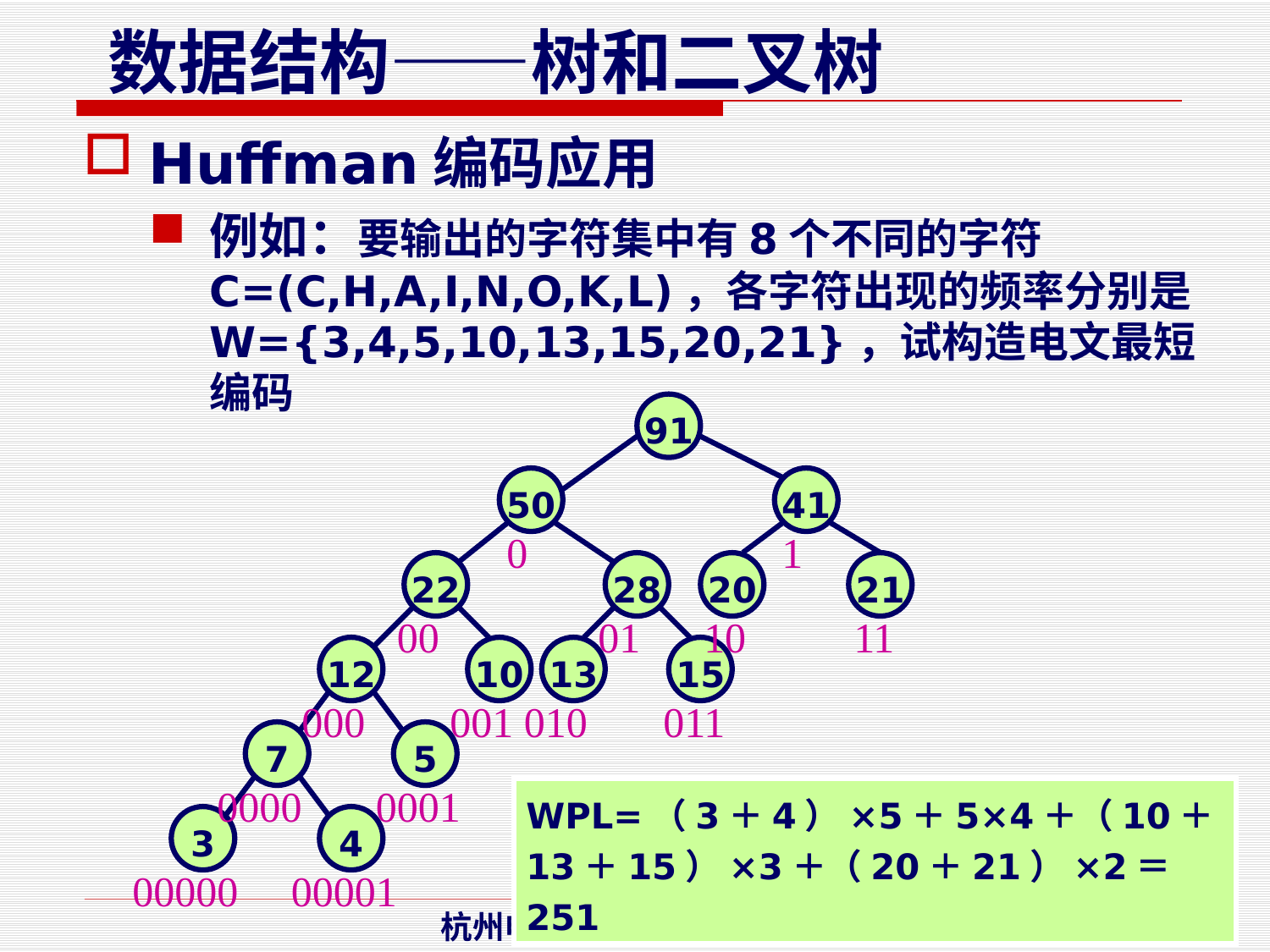

Huffman编码应用
例如：要输出的字符集中有8个不同的字符C=(C,H,A,I,N,O,K,L)，各字符出现的频率分别是W={3,4,5,10,13,15,20,21}，试构造电文最短编码

91

50
41

22
28
20
21

12
10
13
15

7
5

3
4
0
1
00
10
01
11
000
001
010
011
0000
0001
00000
00001
WPL=（3＋4）×5＋5×4＋（10＋13＋15）×3＋（20＋21）×2＝251